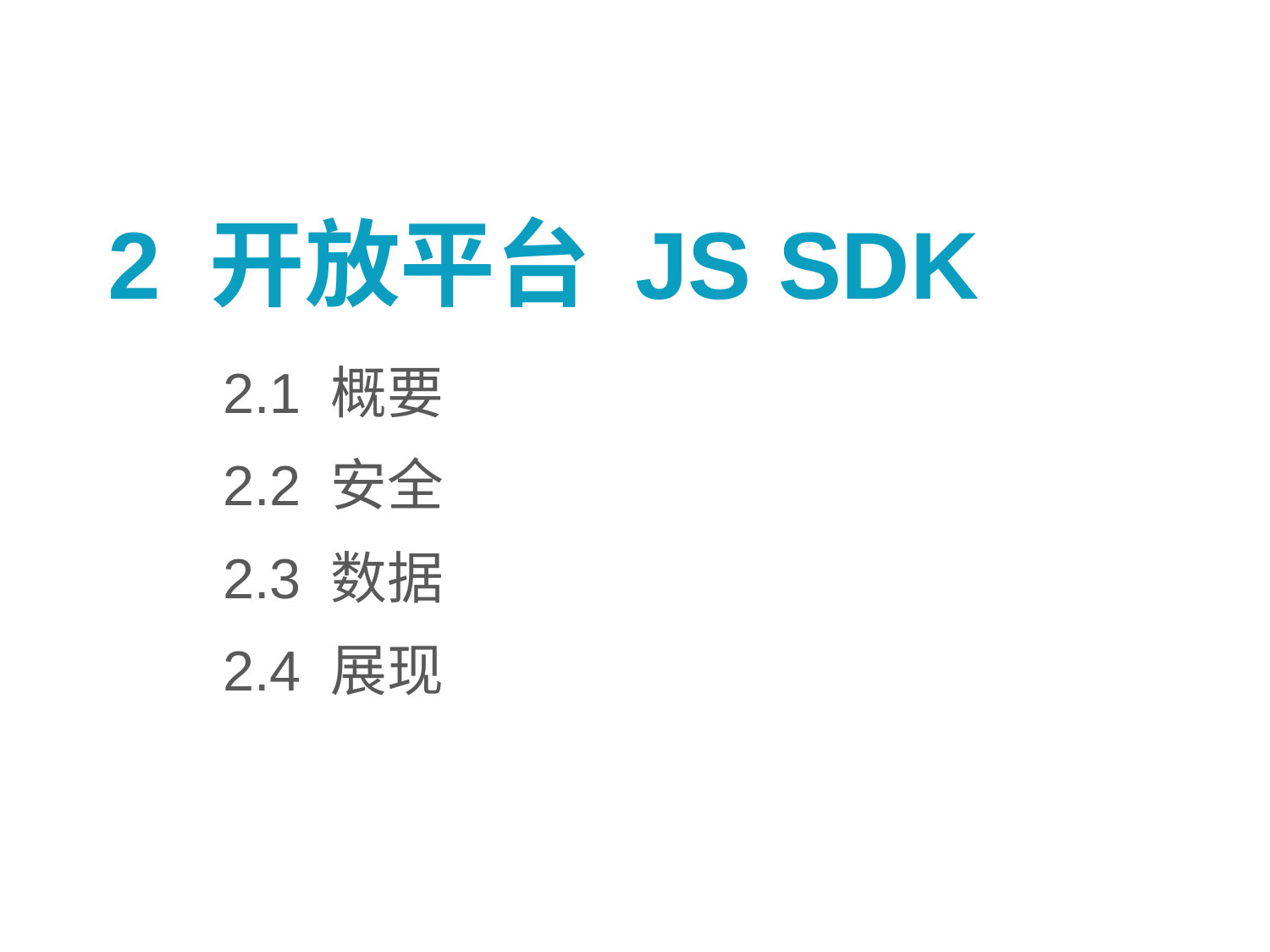

# 2 开放平台 JS SDK
2.1 概要
2.2 安全
2.3 数据
2.4 展现